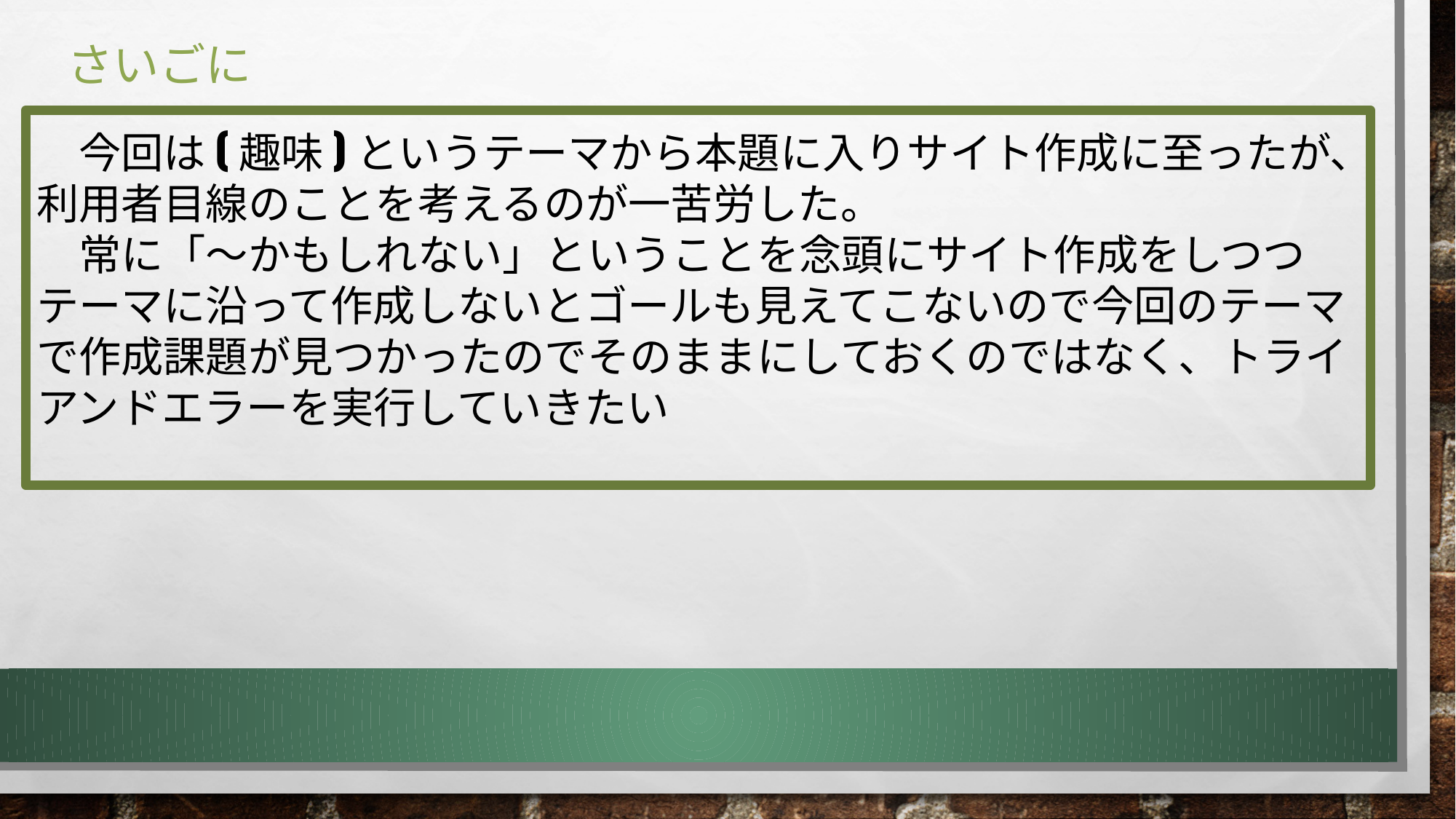

# さいごに

　今回は(趣味)というテーマから本題に入りサイト作成に至ったが、利用者目線のことを考えるのが一苦労した。
　常に「～かもしれない」ということを念頭にサイト作成をしつつテーマに沿って作成しないとゴールも見えてこないので今回のテーマで作成課題が見つかったのでそのままにしておくのではなく、トライアンドエラーを実行していきたい